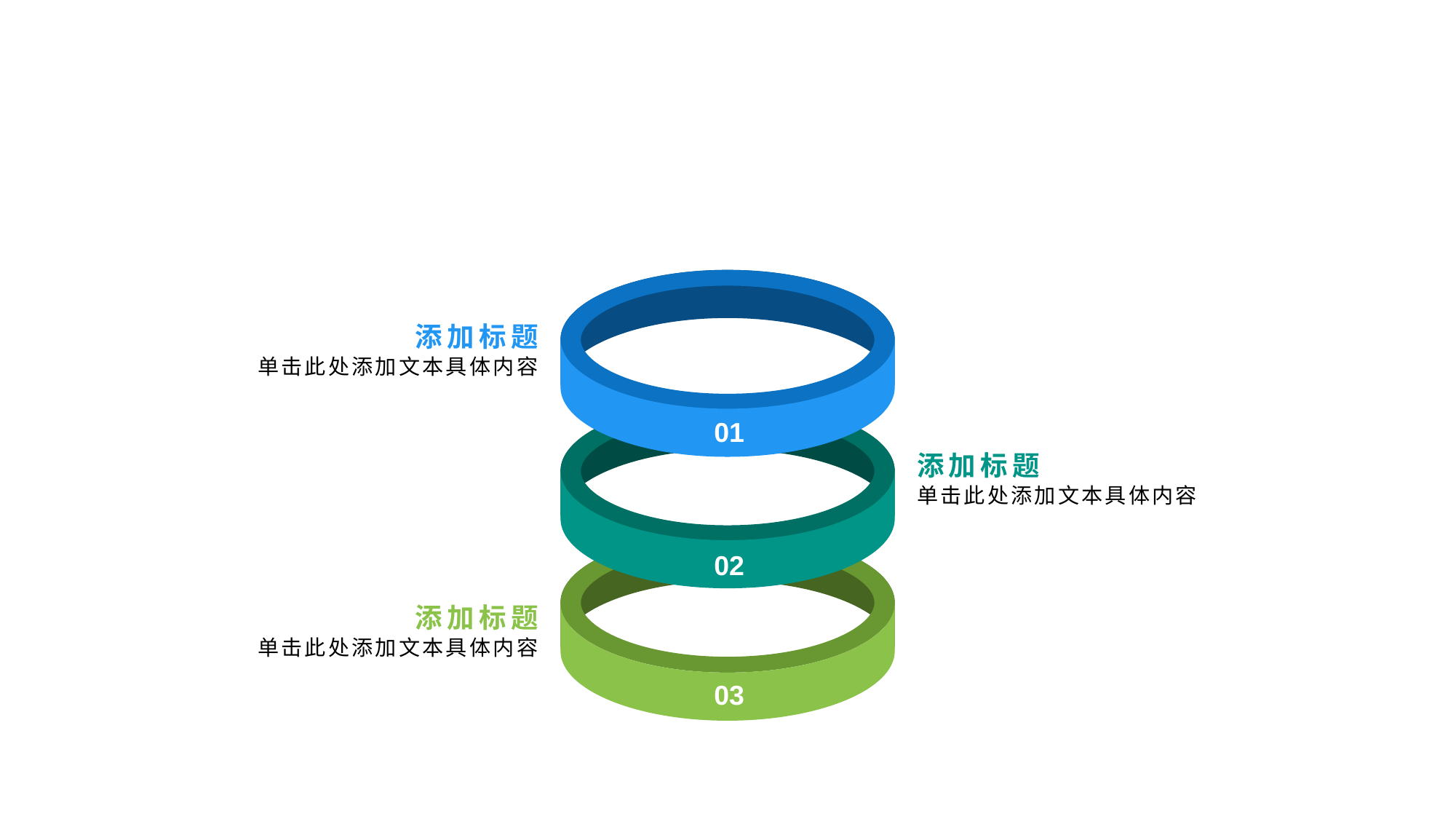

添加标题
单击此处添加文本具体内容

01
添加标题
单击此处添加文本具体内容

02
添加标题
单击此处添加文本具体内容
03